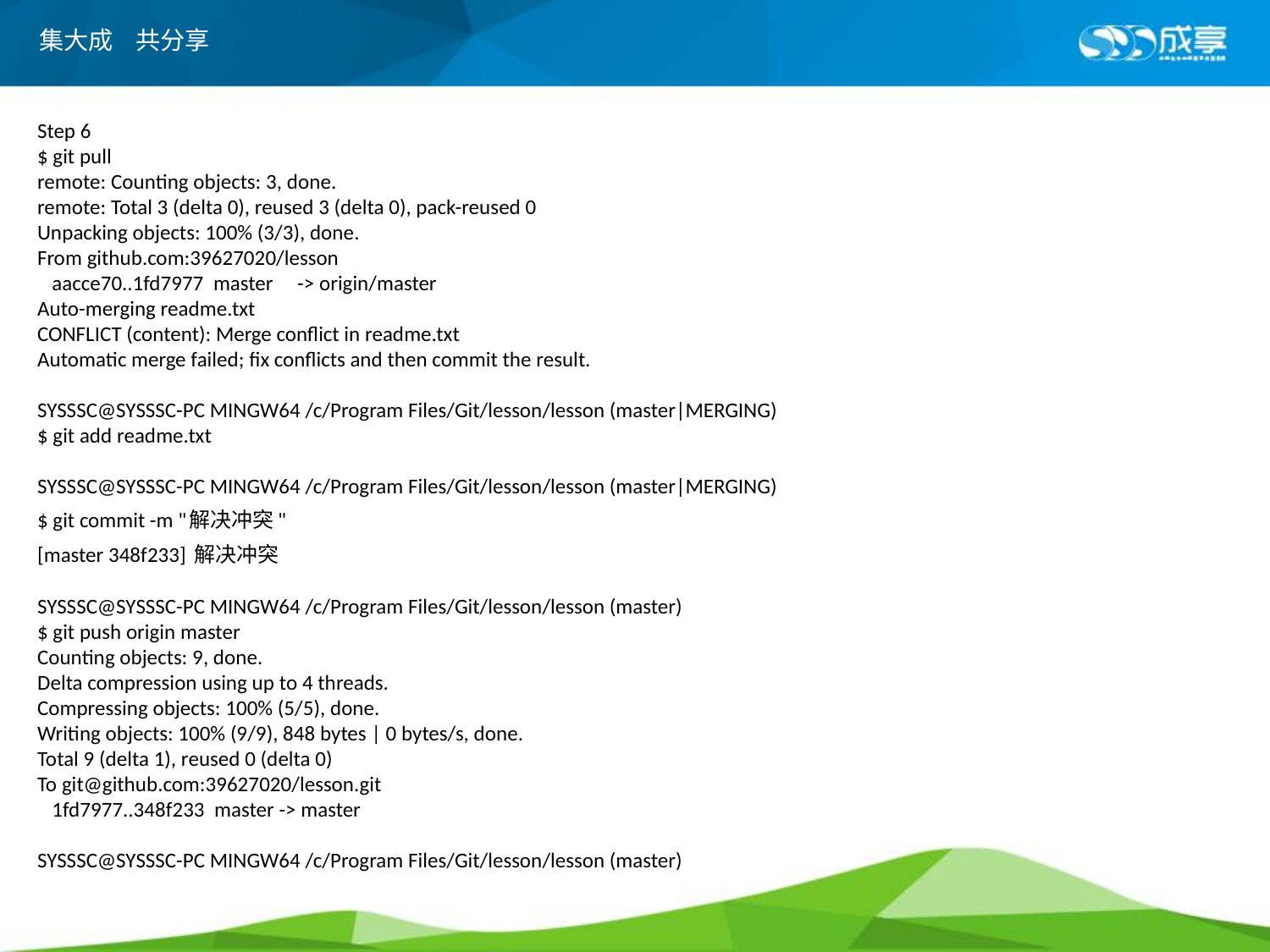

Step 6
$ git pull
remote: Counting objects: 3, done.
remote: Total 3 (delta 0), reused 3 (delta 0), pack-reused 0
Unpacking objects: 100% (3/3), done.
From github.com:39627020/lesson
   aacce70..1fd7977  master     -> origin/master
Auto-merging readme.txt
CONFLICT (content): Merge conflict in readme.txt
Automatic merge failed; fix conflicts and then commit the result.

SYSSSC@SYSSSC-PC MINGW64 /c/Program Files/Git/lesson/lesson (master|MERGING)
$ git add readme.txt

SYSSSC@SYSSSC-PC MINGW64 /c/Program Files/Git/lesson/lesson (master|MERGING)
$ git commit -m "解决冲突"
[master 348f233] 解决冲突

SYSSSC@SYSSSC-PC MINGW64 /c/Program Files/Git/lesson/lesson (master)
$ git push origin master
Counting objects: 9, done.
Delta compression using up to 4 threads.
Compressing objects: 100% (5/5), done.
Writing objects: 100% (9/9), 848 bytes | 0 bytes/s, done.
Total 9 (delta 1), reused 0 (delta 0)
To git@github.com:39627020/lesson.git
   1fd7977..348f233  master -> master

SYSSSC@SYSSSC-PC MINGW64 /c/Program Files/Git/lesson/lesson (master)